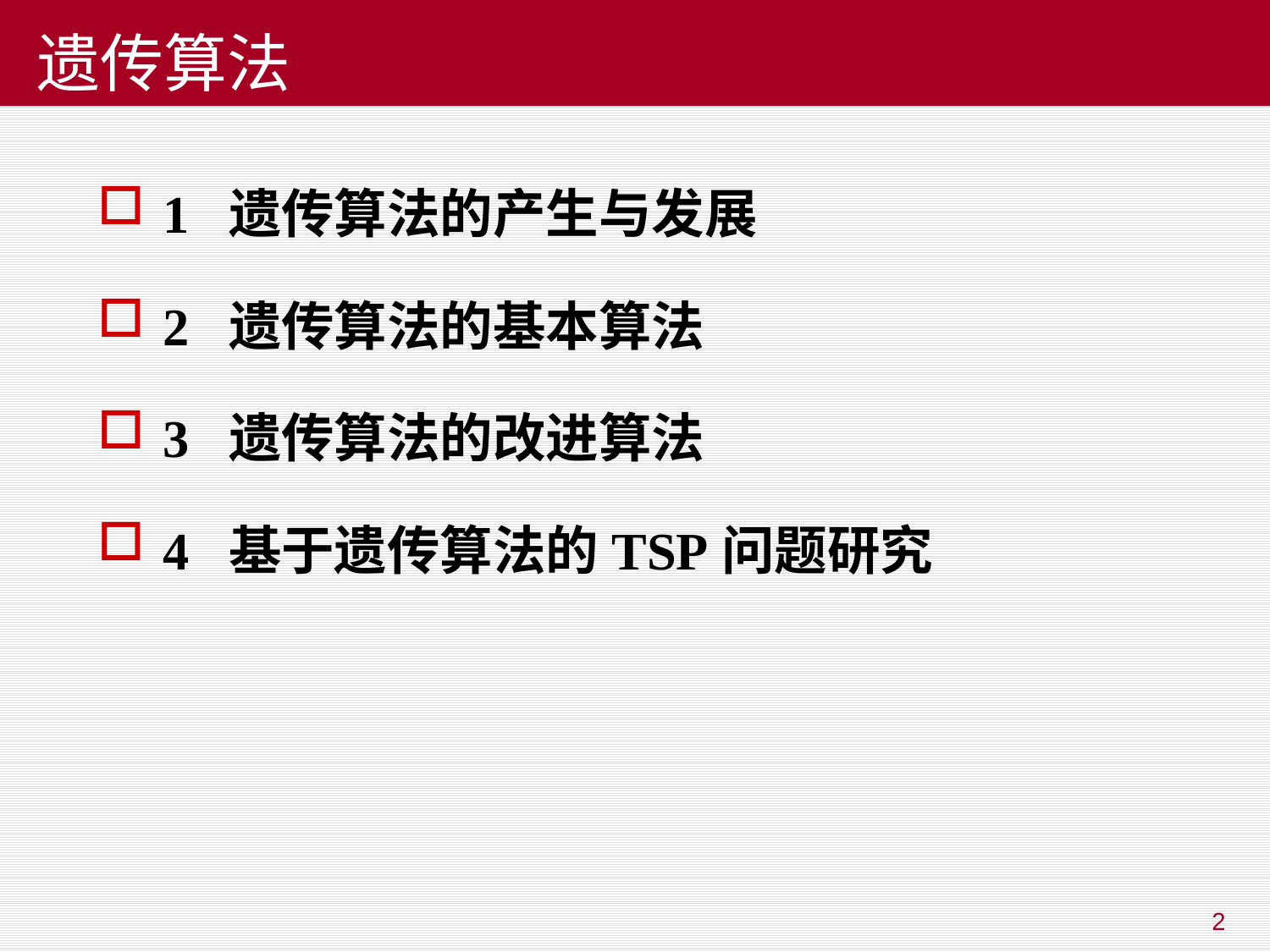

# 遗传算法
1  遗传算法的产生与发展
2  遗传算法的基本算法
3  遗传算法的改进算法
4  基于遗传算法的TSP问题研究
2